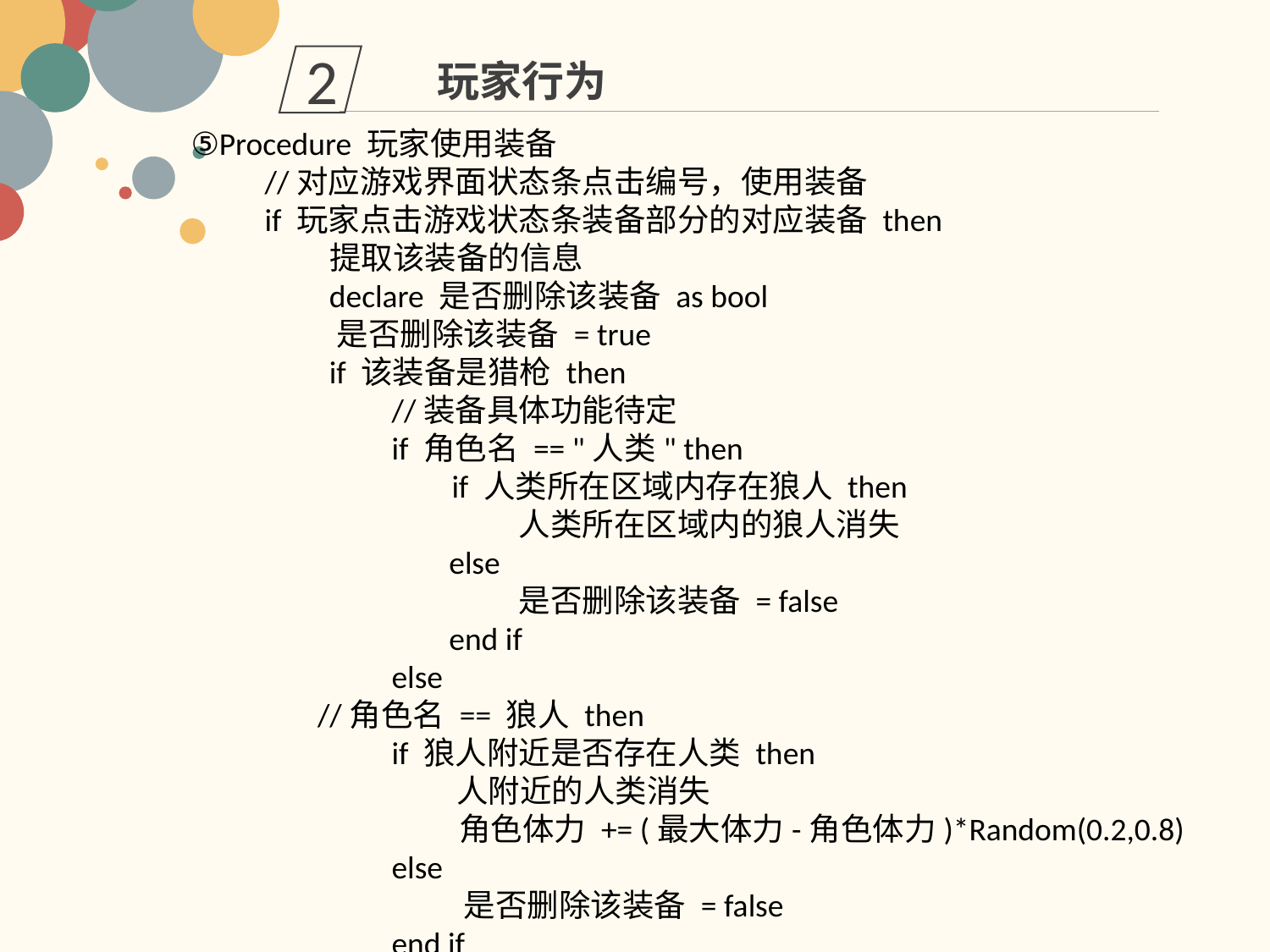

2
玩家行为
      ⑤Procedure 玩家使用装备
	//对应游戏界面状态条点击编号，使用装备
	if 玩家点击游戏状态条装备部分的对应装备 then
	        提取该装备的信息
	         declare 是否删除该装备 as bool
	         是否删除该装备 = true
	         if 该装备是猎枪 then
		//装备具体功能待定
		if 角色名 == "人类" then
	                          if 人类所在区域内存在狼人 then
			人类所在区域内的狼人消失
		        else
			是否删除该装备 = false
		        end if
		else
                         //角色名 == 狼人 then
		if 狼人附近是否存在人类 then
		        人附近的人类消失
	                          角色体力 += (最大体力-角色体力)*Random(0.2,0.8)
		else
		         是否删除该装备 = false
		end if
	          end if